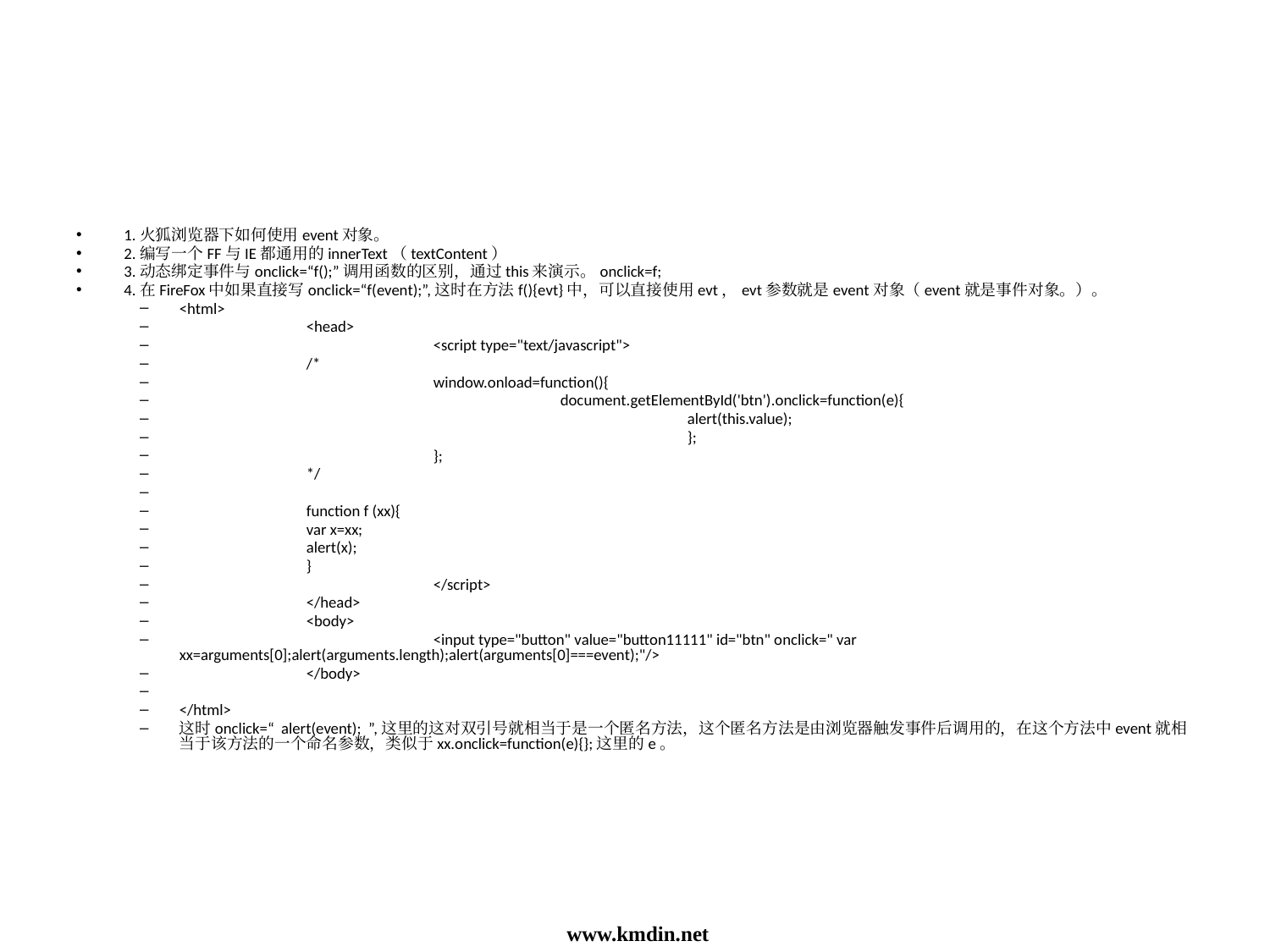

#
1.火狐浏览器下如何使用event对象。
2.编写一个FF与IE都通用的innerText（textContent）
3.动态绑定事件与onclick=“f();”调用函数的区别，通过this来演示。onclick=f;
4.在FireFox中如果直接写onclick=“f(event);”,这时在方法f(){evt}中，可以直接使用evt，evt参数就是event对象（event就是事件对象。）。
<html>
	<head>
		<script type="text/javascript">
	/*
		window.onload=function(){
			document.getElementById('btn').onclick=function(e){
				alert(this.value);
				};
		};
	*/

	function f (xx){
	var x=xx;
	alert(x);
	}
		</script>
	</head>
	<body>
		<input type="button" value="button11111" id="btn" onclick=" var xx=arguments[0];alert(arguments.length);alert(arguments[0]===event);"/>
	</body>

</html>
这时onclick=“  alert(event);  ”,这里的这对双引号就相当于是一个匿名方法，这个匿名方法是由浏览器触发事件后调用的，在这个方法中event就相当于该方法的一个命名参数，类似于xx.onclick=function(e){};这里的e。